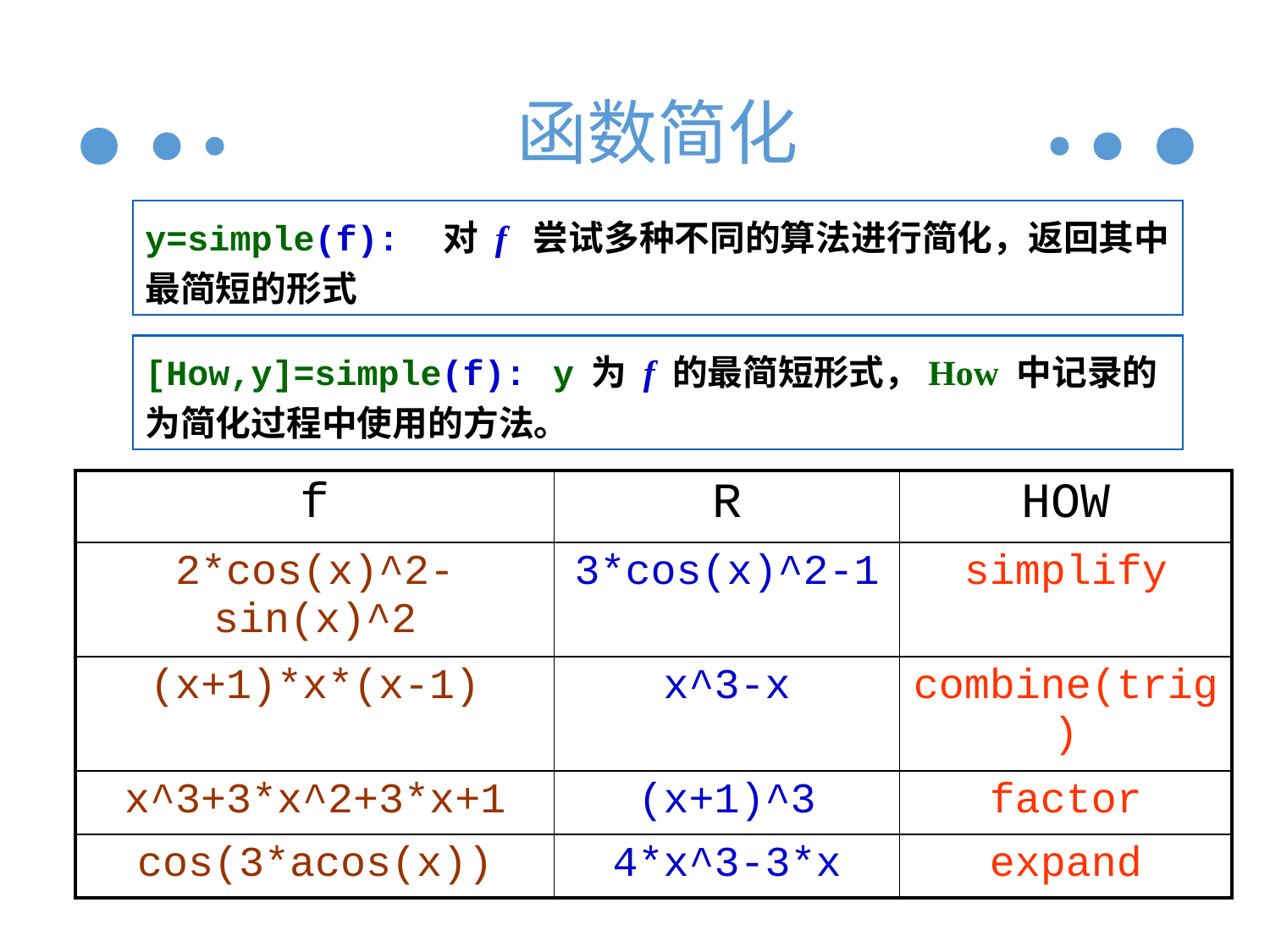

# 函数简化
y=simple(f):    对 f  尝试多种不同的算法进行简化，返回其中最简短的形式
[How,y]=simple(f):   y 为 f 的最简短形式，How 中记录的为简化过程中使用的方法。
| f | R | HOW |
| --- | --- | --- |
| 2\*cos(x)^2-sin(x)^2 | 3\*cos(x)^2-1 | simplify |
| (x+1)\*x\*(x-1) | x^3-x | combine(trig) |
| x^3+3\*x^2+3\*x+1 | (x+1)^3 | factor |
| cos(3\*acos(x)) | 4\*x^3-3\*x | expand |
20